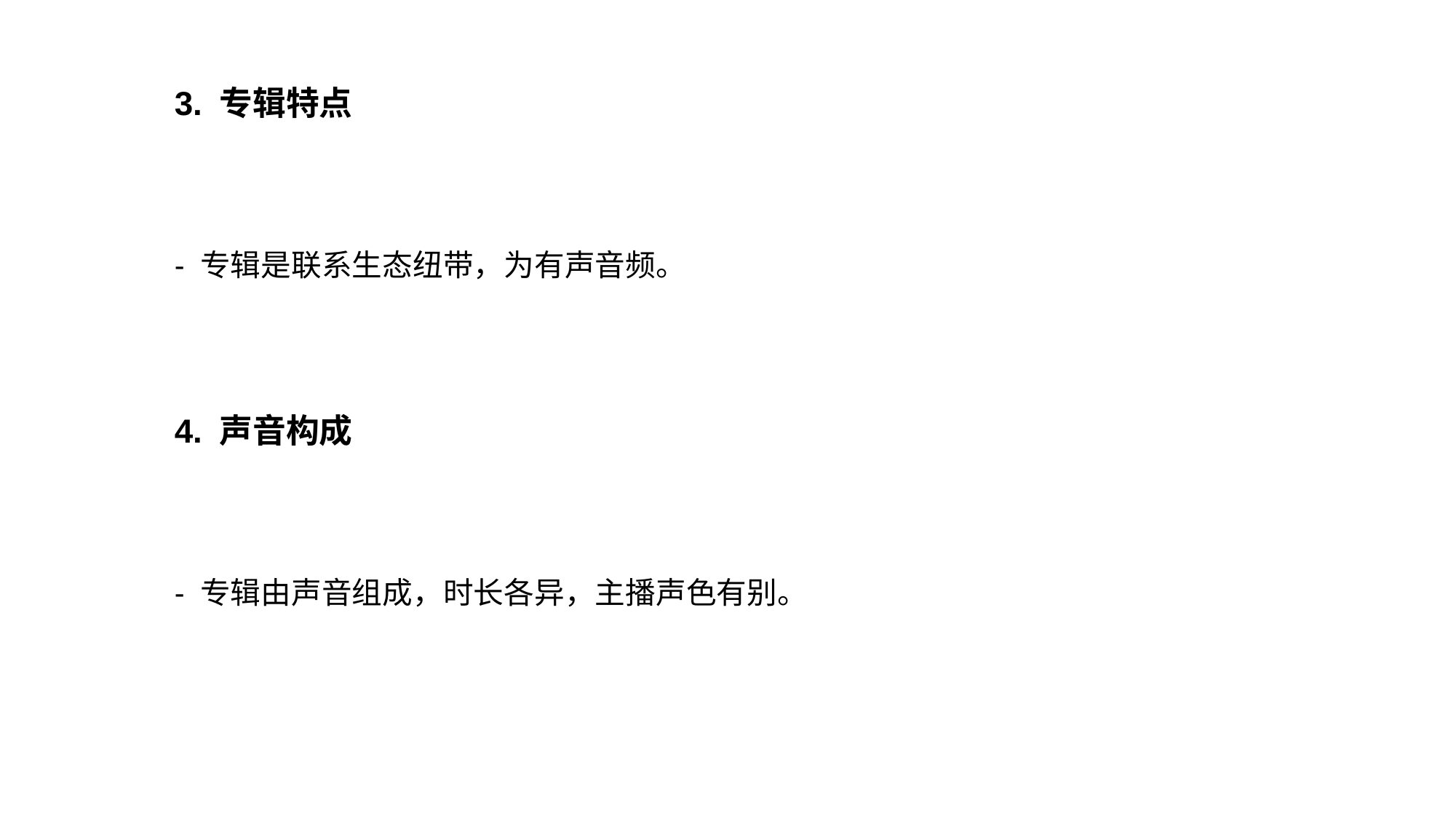

3. 专辑特点

- 专辑是联系生态纽带，为有声音频。
4. 声音构成
- 专辑由声音组成，时长各异，主播声色有别。